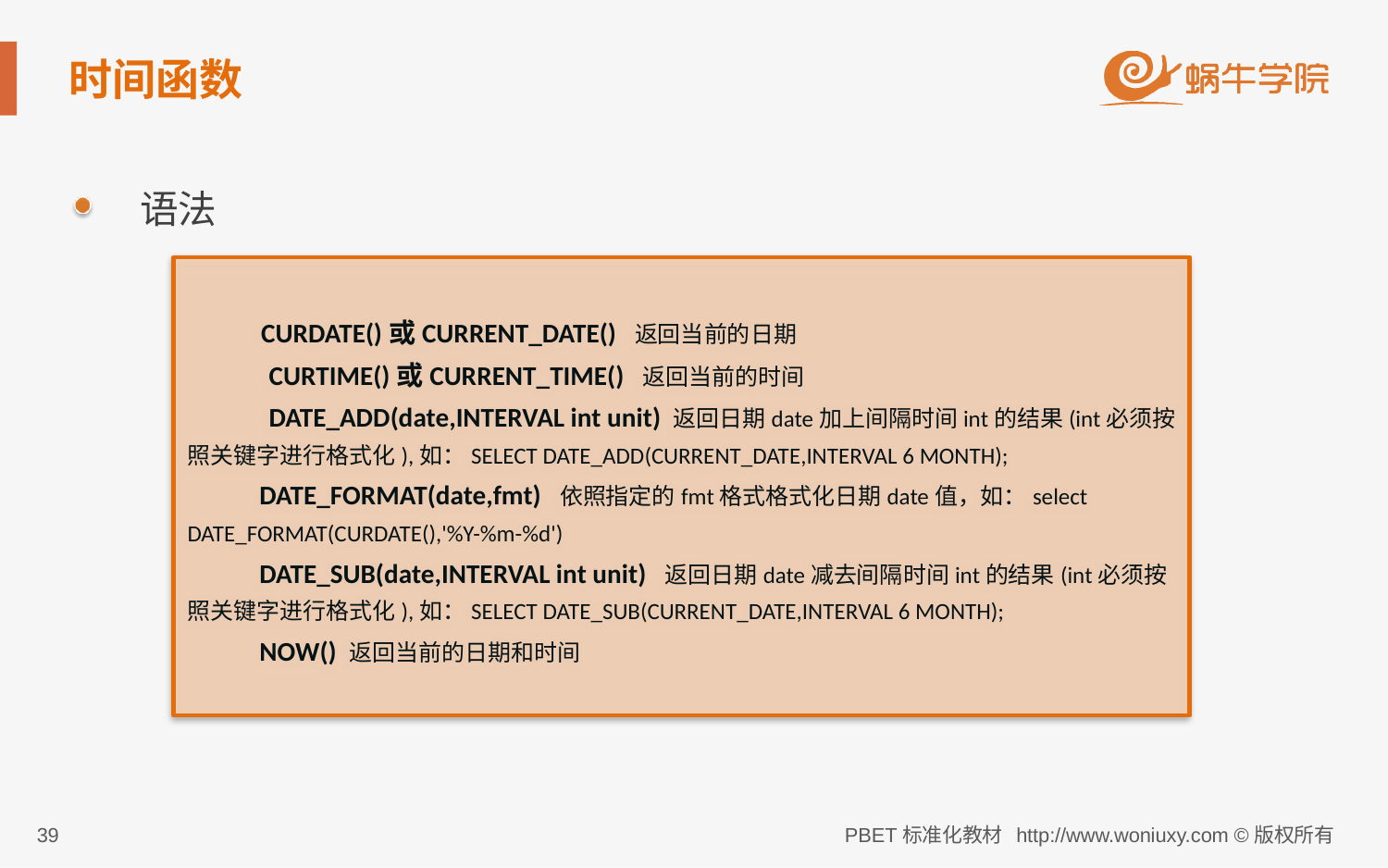

# 时间函数
语法

	 CURDATE()或CURRENT_DATE()  返回当前的日期
            CURTIME()或CURRENT_TIME()  返回当前的时间
            DATE_ADD(date,INTERVAL int unit) 返回日期date加上间隔时间int的结果(int必须按照关键字进行格式化),如：SELECT DATE_ADD(CURRENT_DATE,INTERVAL 6 MONTH);
            DATE_FORMAT(date,fmt)  依照指定的fmt格式格式化日期date值，如：select DATE_FORMAT(CURDATE(),'%Y-%m-%d')
            DATE_SUB(date,INTERVAL int unit)  返回日期date减去间隔时间int的结果(int必须按照关键字进行格式化),如：SELECT DATE_SUB(CURRENT_DATE,INTERVAL 6 MONTH);
            NOW() 返回当前的日期和时间